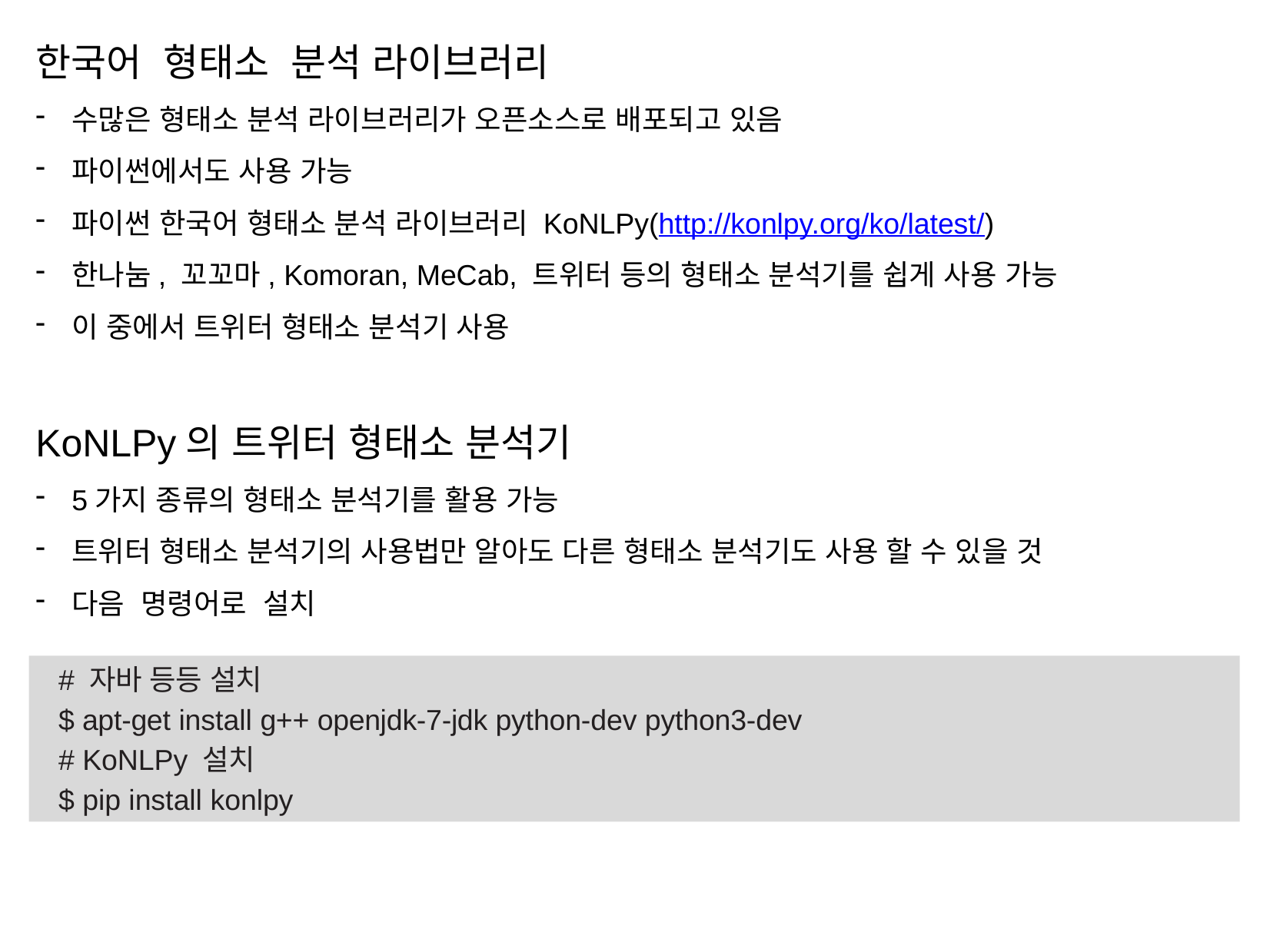

한국어  형태소  분석 라이브러리
수많은 형태소 분석 라이브러리가 오픈소스로 배포되고 있음
파이썬에서도 사용 가능
파이썬 한국어 형태소 분석 라이브러리 KoNLPy(http://konlpy.org/ko/latest/)
한나눔, 꼬꼬마, Komoran, MeCab, 트위터 등의 형태소 분석기를 쉽게 사용 가능
이 중에서 트위터 형태소 분석기 사용

KoNLPy의 트위터 형태소 분석기
5가지 종류의 형태소 분석기를 활용 가능
트위터 형태소 분석기의 사용법만 알아도 다른 형태소 분석기도 사용 할 수 있을 것
다음  명령어로  설치
# 자바 등등 설치
$ apt-get install g++ openjdk-7-jdk python-dev python3-dev
# KoNLPy 설치
$ pip install konlpy